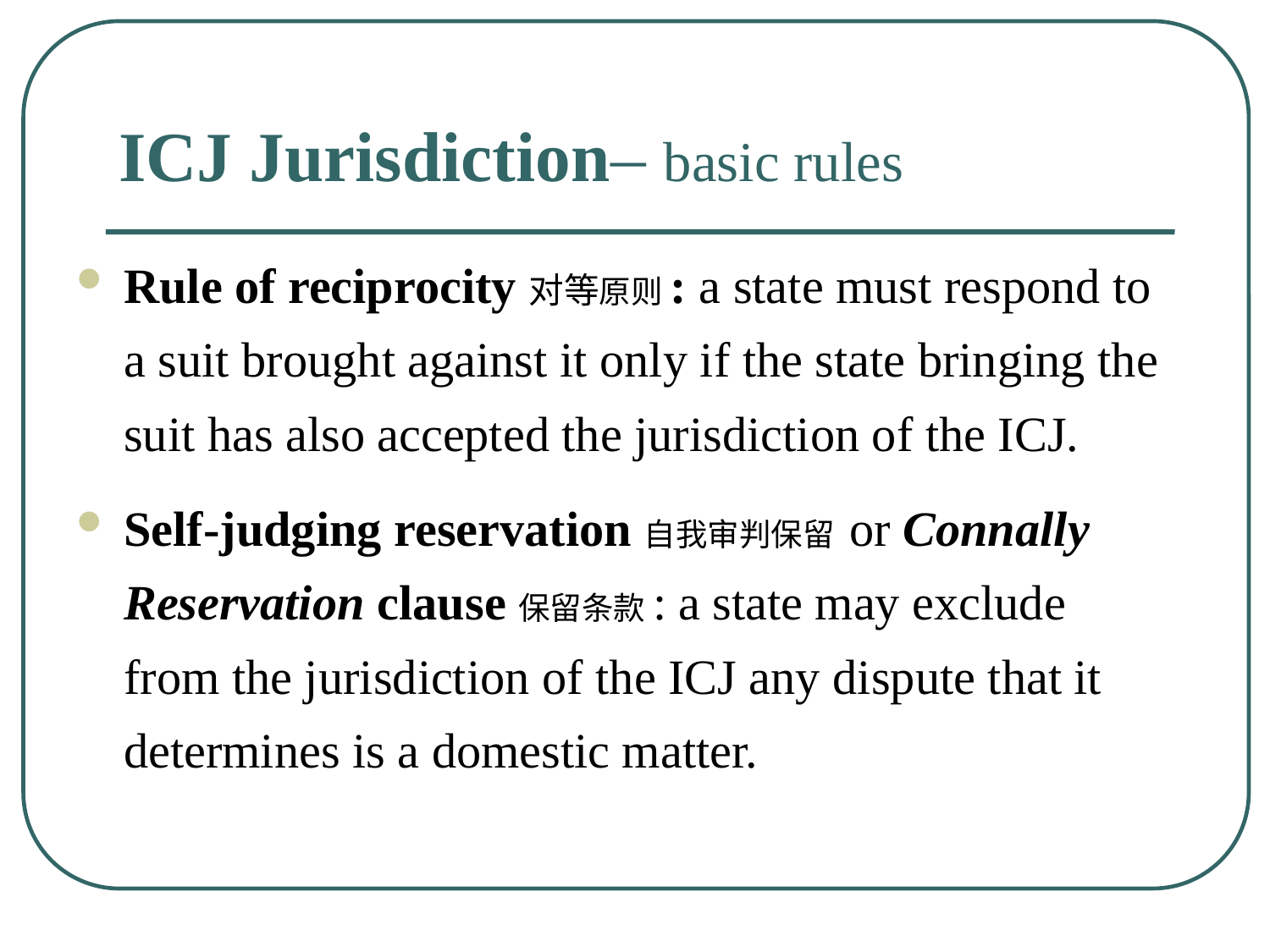

# ICJ Jurisdiction– basic rules
Rule of reciprocity对等原则: a state must respond to a suit brought against it only if the state bringing the suit has also accepted the jurisdiction of the ICJ.
Self-judging reservation自我审判保留 or Connally Reservation clause保留条款: a state may exclude from the jurisdiction of the ICJ any dispute that it determines is a domestic matter.